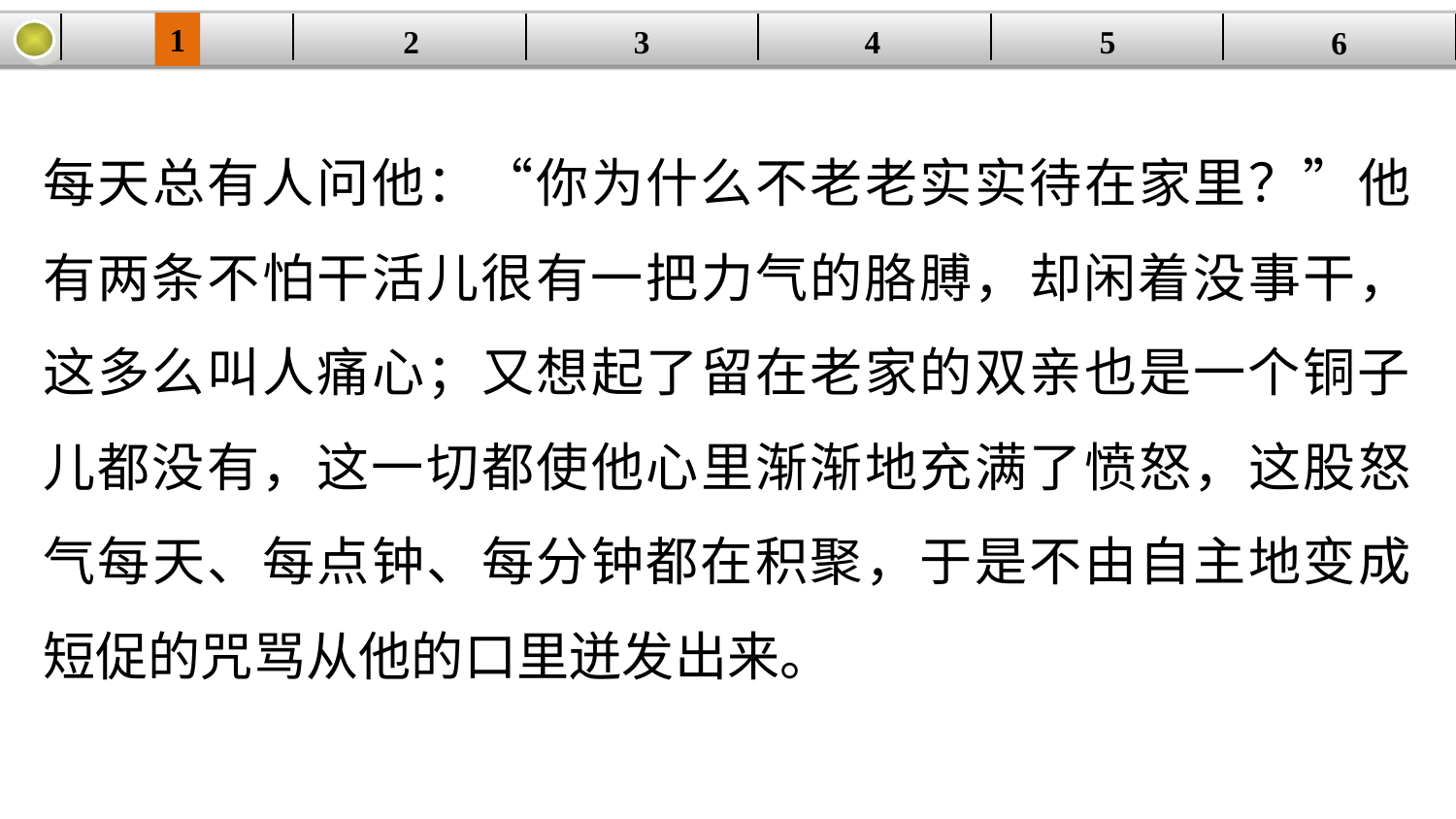

1
|  |  |  |  |  |  |
| --- | --- | --- | --- | --- | --- |
2
3
4
5
6

每天总有人问他：“你为什么不老老实实待在家里？”他有两条不怕干活儿很有一把力气的胳膊，却闲着没事干，这多么叫人痛心；又想起了留在老家的双亲也是一个铜子儿都没有，这一切都使他心里渐渐地充满了愤怒，这股怒气每天、每点钟、每分钟都在积聚，于是不由自主地变成短促的咒骂从他的口里迸发出来。